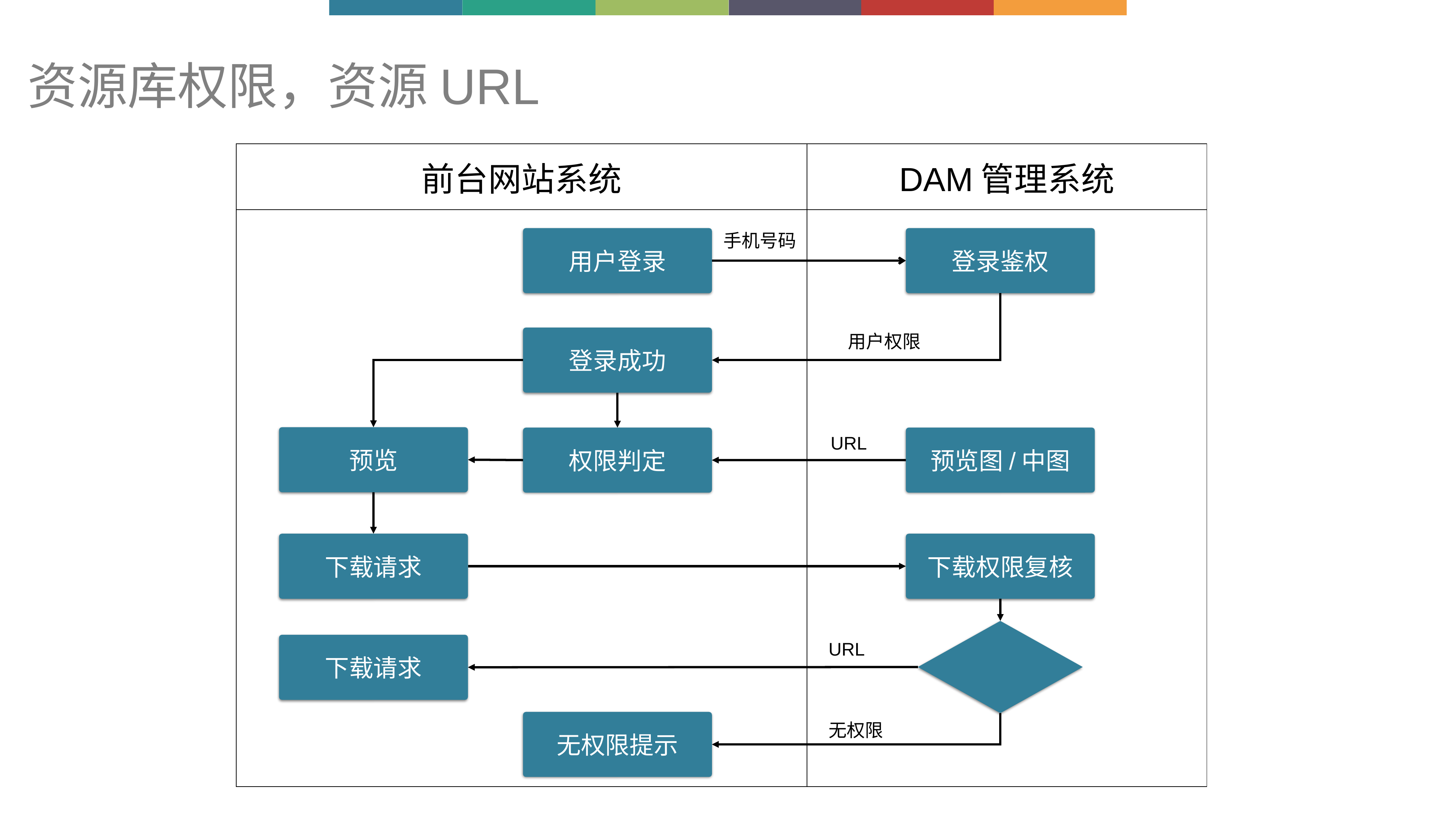

资源库权限，资源URL
| 前台网站系统 | DAM管理系统 |
| --- | --- |
|  |  |
手机号码
登录鉴权
用户登录
用户权限
登录成功
预览
预览图/中图
权限判定
URL
下载权限复核
下载请求

URL
下载请求
无权限提示
无权限